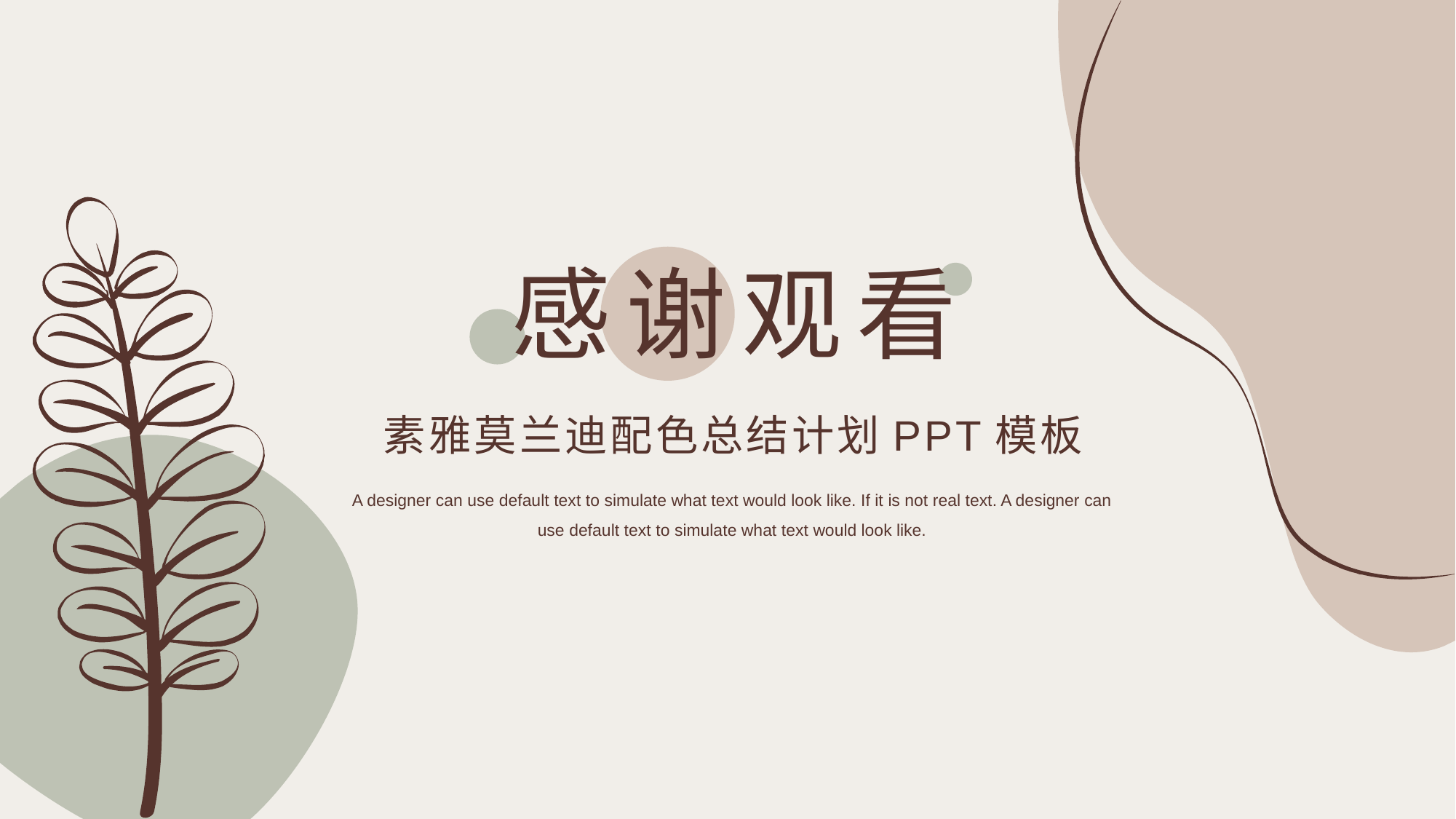

感谢观看

素雅莫兰迪配色总结计划PPT模板

A designer can use default text to simulate what text would look like. If it is not real text. A designer can use default text to simulate what text would look like.